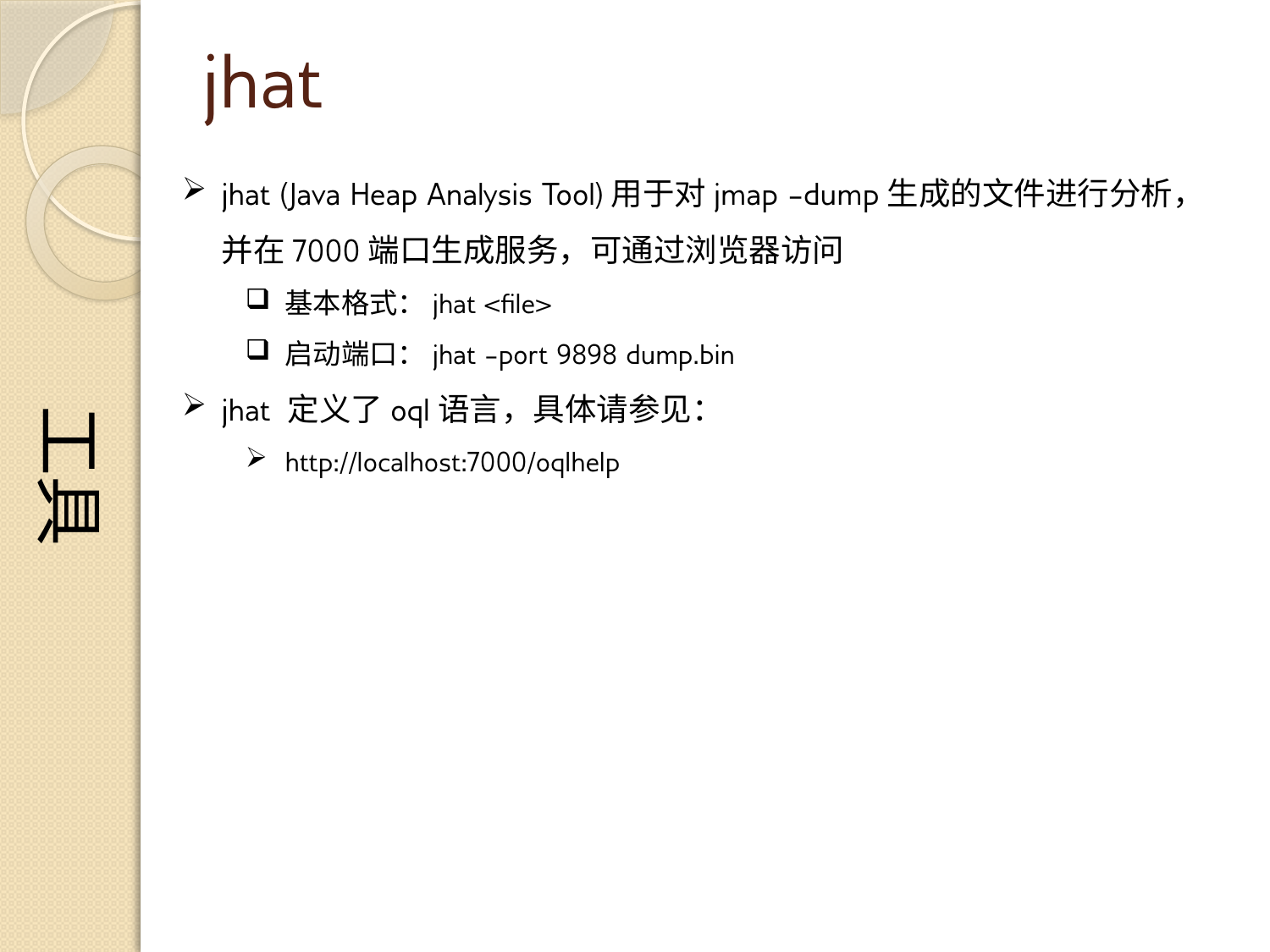

工具
# jhat
jhat (Java Heap Analysis Tool)用于对jmap –dump生成的文件进行分析，并在7000端口生成服务，可通过浏览器访问
基本格式：jhat <file>
启动端口：jhat –port 9898 dump.bin
jhat 定义了oql语言，具体请参见：
http://localhost:7000/oqlhelp